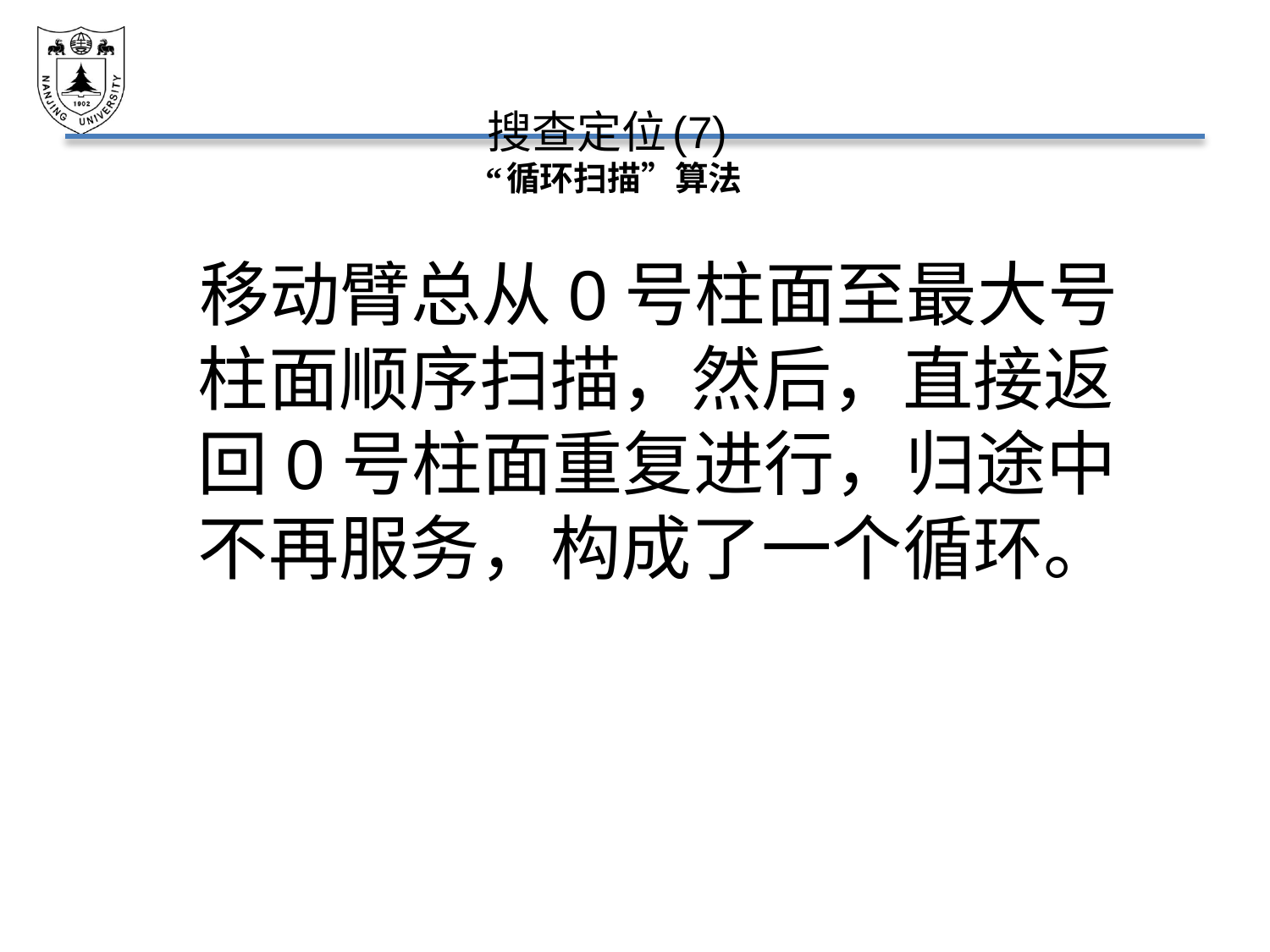

# 搜查定位(7) “循环扫描”算法
  移动臂总从0号柱面至最大号柱面顺序扫描，然后，直接返回0号柱面重复进行，归途中不再服务，构成了一个循环。